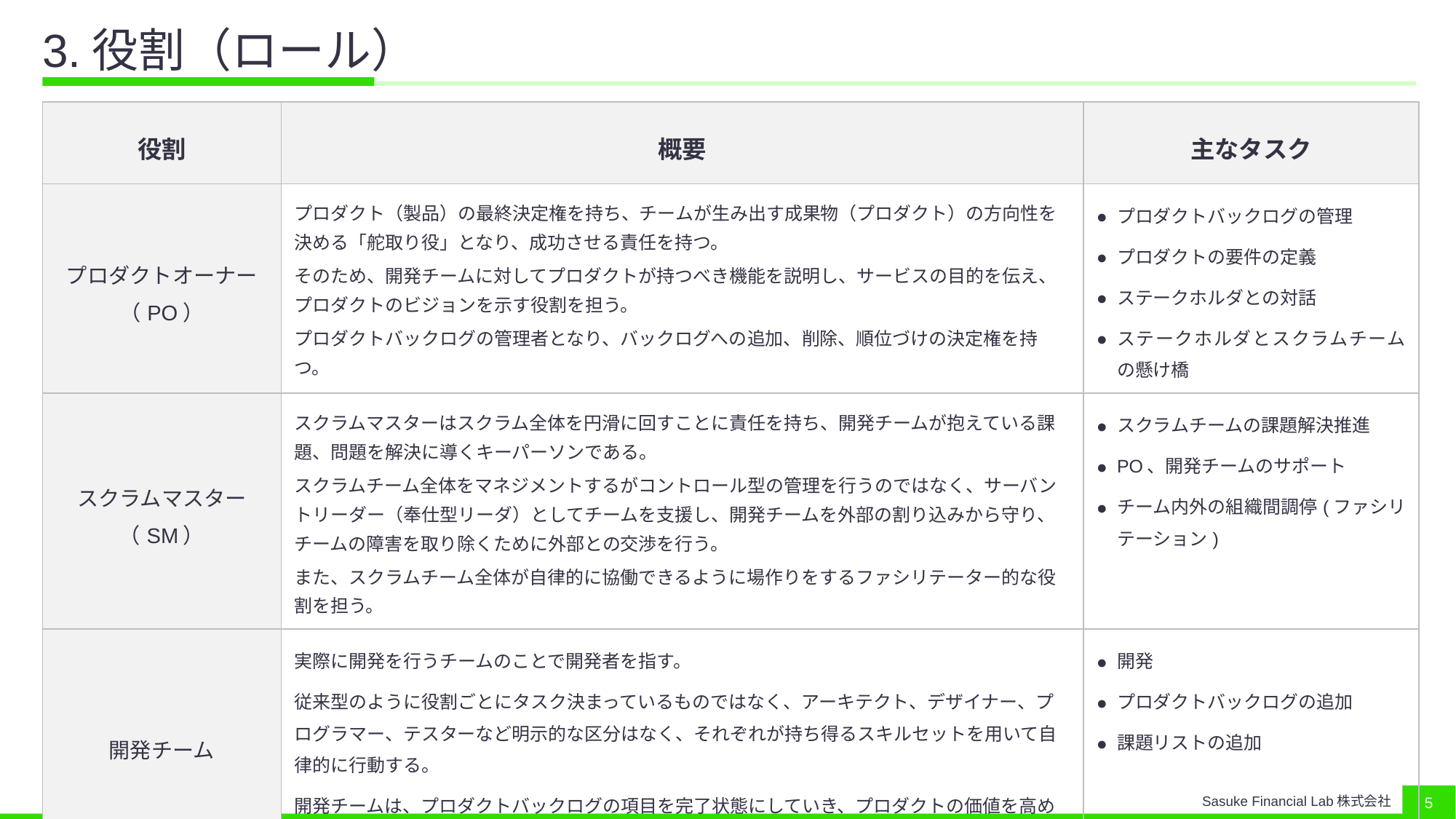

# 3.役割（ロール）
| 役割 | 概要 | 主なタスク |
| --- | --- | --- |
| プロダクトオーナー （PO） | プロダクト（製品）の最終決定権を持ち、チームが生み出す成果物（プロダクト）の方向性を決める「舵取り役」となり、成功させる責任を持つ。 そのため、開発チームに対してプロダクトが持つべき機能を説明し、サービスの目的を伝え、プロダクトのビジョンを示す役割を担う。 プロダクトバックログの管理者となり、バックログへの追加、削除、順位づけの決定権を持つ。 | プロダクトバックログの管理 プロダクトの要件の定義 ステークホルダとの対話 ステークホルダとスクラムチームの懸け橋 |
| スクラムマスター （SM） | スクラムマスターはスクラム全体を円滑に回すことに責任を持ち、開発チームが抱えている課題、問題を解決に導くキーパーソンである。 スクラムチーム全体をマネジメントするがコントロール型の管理を行うのではなく、サーバントリーダー（奉仕型リーダ）としてチームを支援し、開発チームを外部の割り込みから守り、チームの障害を取り除くために外部との交渉を行う。 また、スクラムチーム全体が自律的に協働できるように場作りをするファシリテーター的な役割を担う。 | スクラムチームの課題解決推進 PO、開発チームのサポート チーム内外の組織間調停(ファシリテーション) |
| 開発チーム | 実際に開発を行うチームのことで開発者を指す。 従来型のように役割ごとにタスク決まっているものではなく、アーキテクト、デザイナー、プログラマー、テスターなど明示的な区分はなく、それぞれが持ち得るスキルセットを用いて自律的に行動する。 開発チームは、プロダクトバックログの項目を完了状態にしていき、プロダクトの価値を高めていくことに責任を持つ。 | 開発 プロダクトバックログの追加 課題リストの追加 |
5
Sasuke Financial Lab株式会社